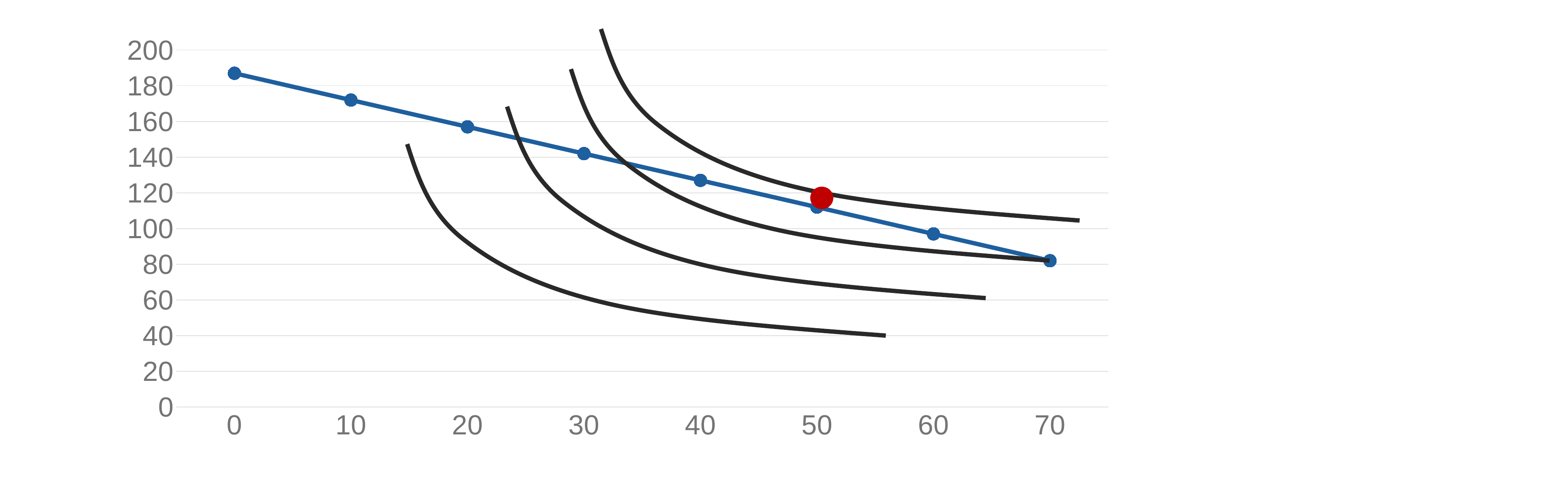

### Chart

| Category | 系列 1 |
|---|---|
| 0 | 187.0 |
| 10 | 172.0 |
| 20 | 157.0 |
| 30 | 142.0 |
| 40 | 127.0 |
| 50 | 112.0 |
| 60 | 97.0 |
| 70 | 82.0 |